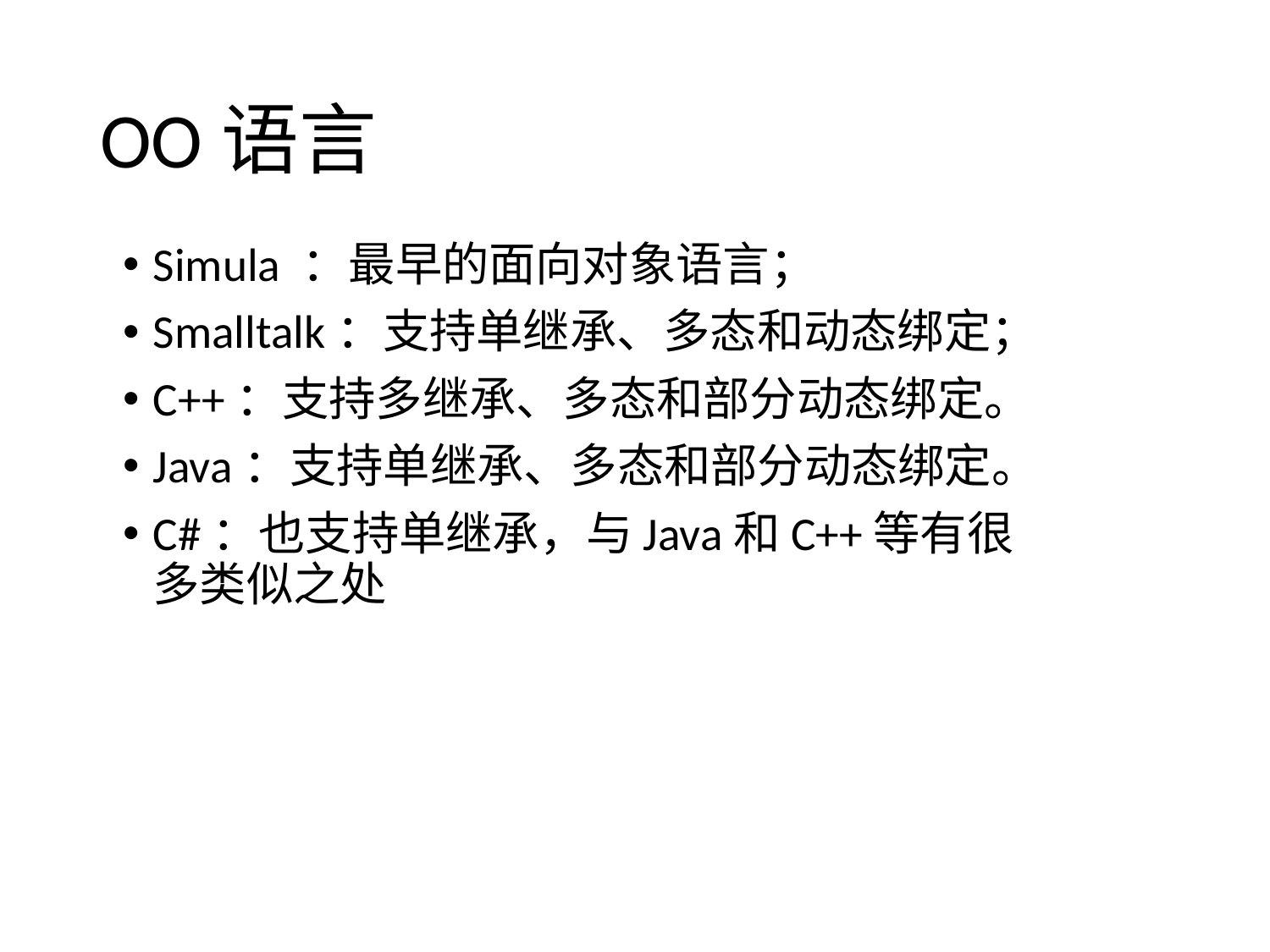

# OO语言
Simula ：最早的面向对象语言；
Smalltalk：支持单继承、多态和动态绑定；
C++：支持多继承、多态和部分动态绑定。
Java：支持单继承、多态和部分动态绑定。
C#：也支持单继承，与Java和C++等有很多类似之处